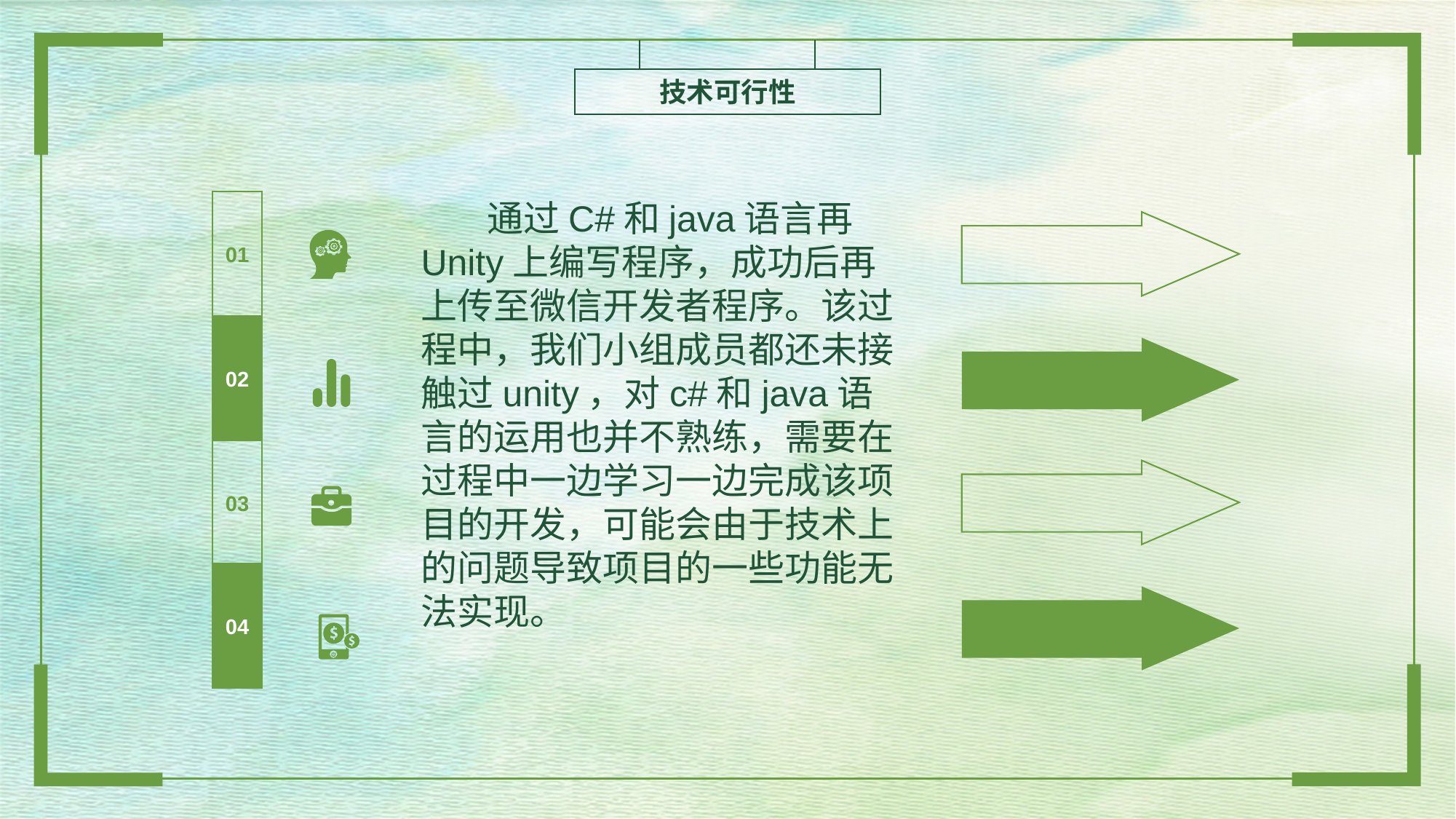

技术可行性

01
       通过C#和java语言再Unity上编写程序，成功后再上传至微信开发者程序。该过程中，我们小组成员都还未接触过unity，对c#和java语言的运用也并不熟练，需要在过程中一边学习一边完成该项目的开发，可能会由于技术上的问题导致项目的一些功能无法实现。

02

03

04